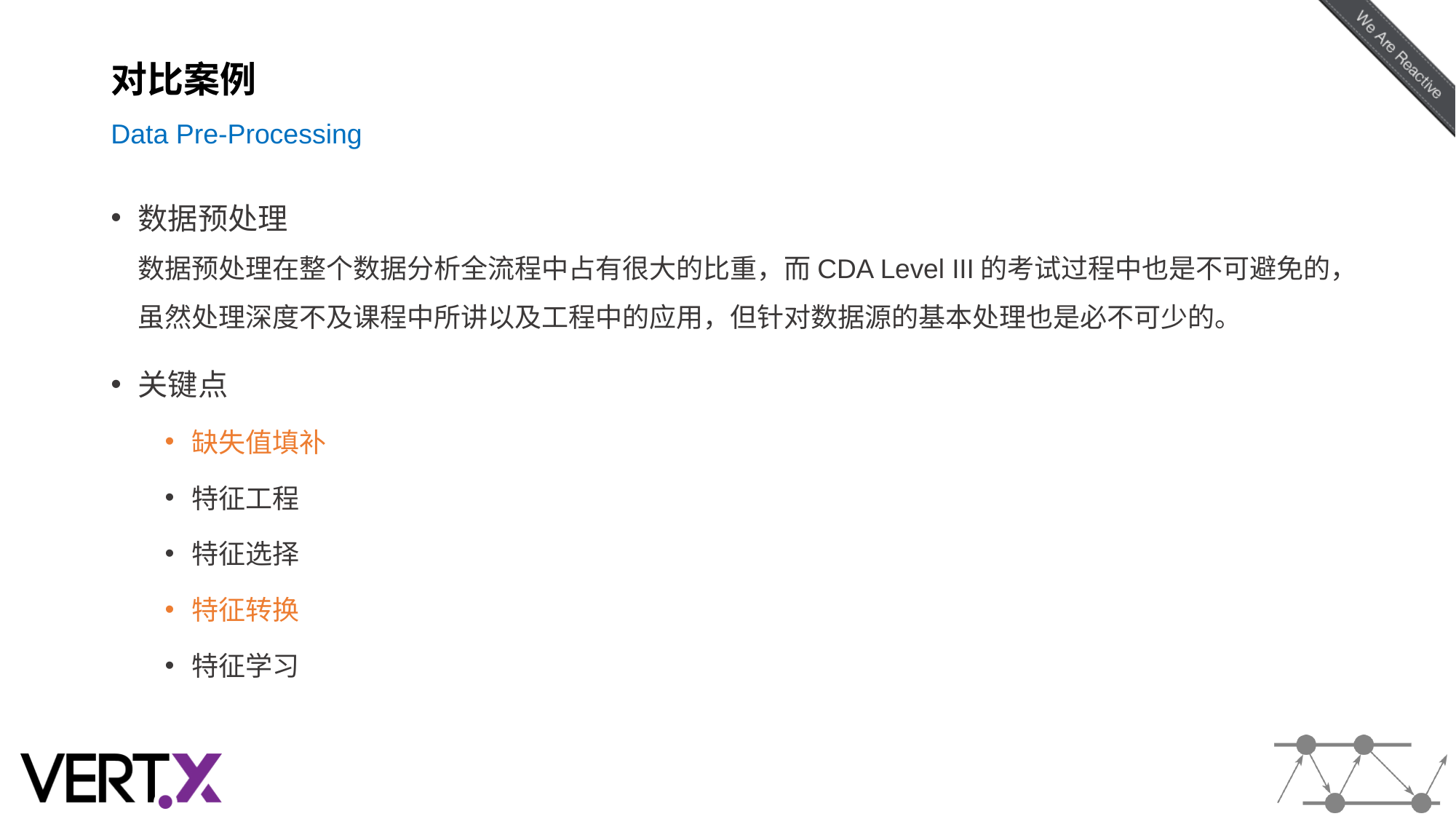

# 对比案例 Data Pre-Processing
数据预处理
数据预处理在整个数据分析全流程中占有很大的比重，而CDA Level III的考试过程中也是不可避免的，虽然处理深度不及课程中所讲以及工程中的应用，但针对数据源的基本处理也是必不可少的。
关键点
缺失值填补
特征工程
特征选择
特征转换
特征学习